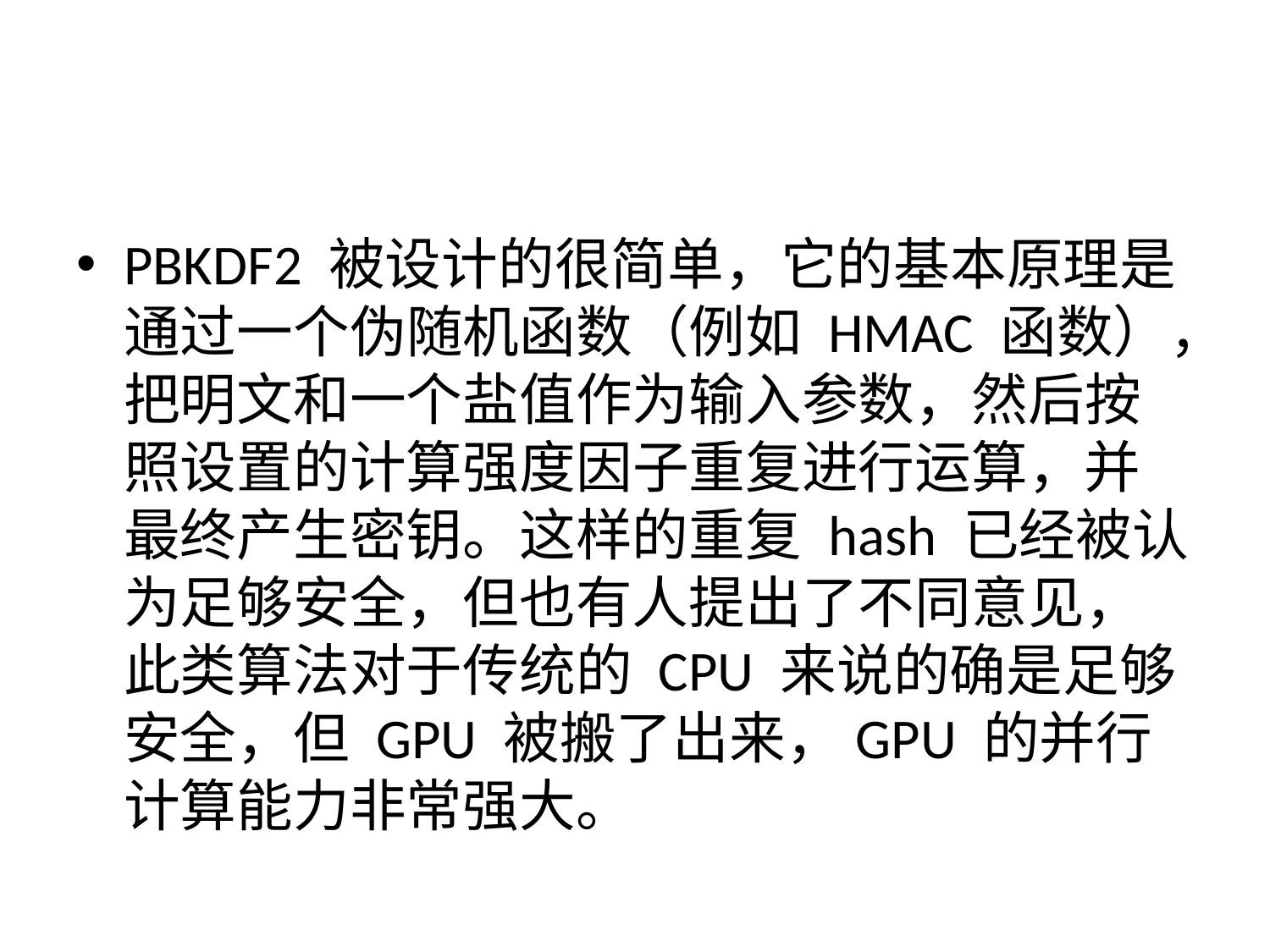

PBKDF2 被设计的很简单，它的基本原理是通过一个伪随机函数（例如 HMAC 函数），把明文和一个盐值作为输入参数，然后按照设置的计算强度因子重复进行运算，并最终产生密钥。这样的重复 hash 已经被认为足够安全，但也有人提出了不同意见，此类算法对于传统的 CPU 来说的确是足够安全，但 GPU 被搬了出来，GPU 的并行计算能力非常强大。